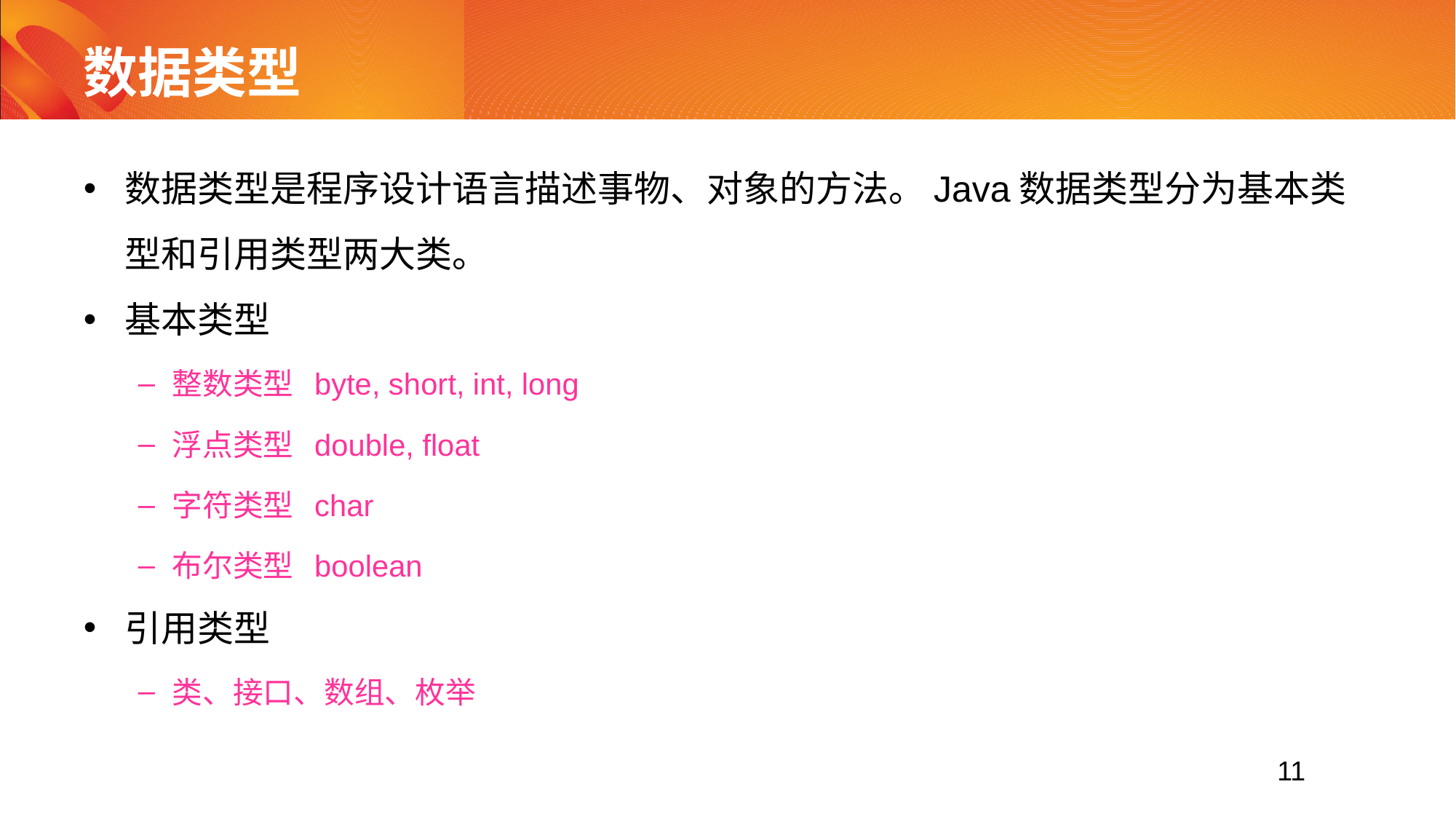

# 数据类型
数据类型是程序设计语言描述事物、对象的方法。Java数据类型分为基本类型和引用类型两大类。
基本类型
整数类型  byte, short, int, long
浮点类型  double, float
字符类型  char
布尔类型  boolean
引用类型
类、接口、数组、枚举